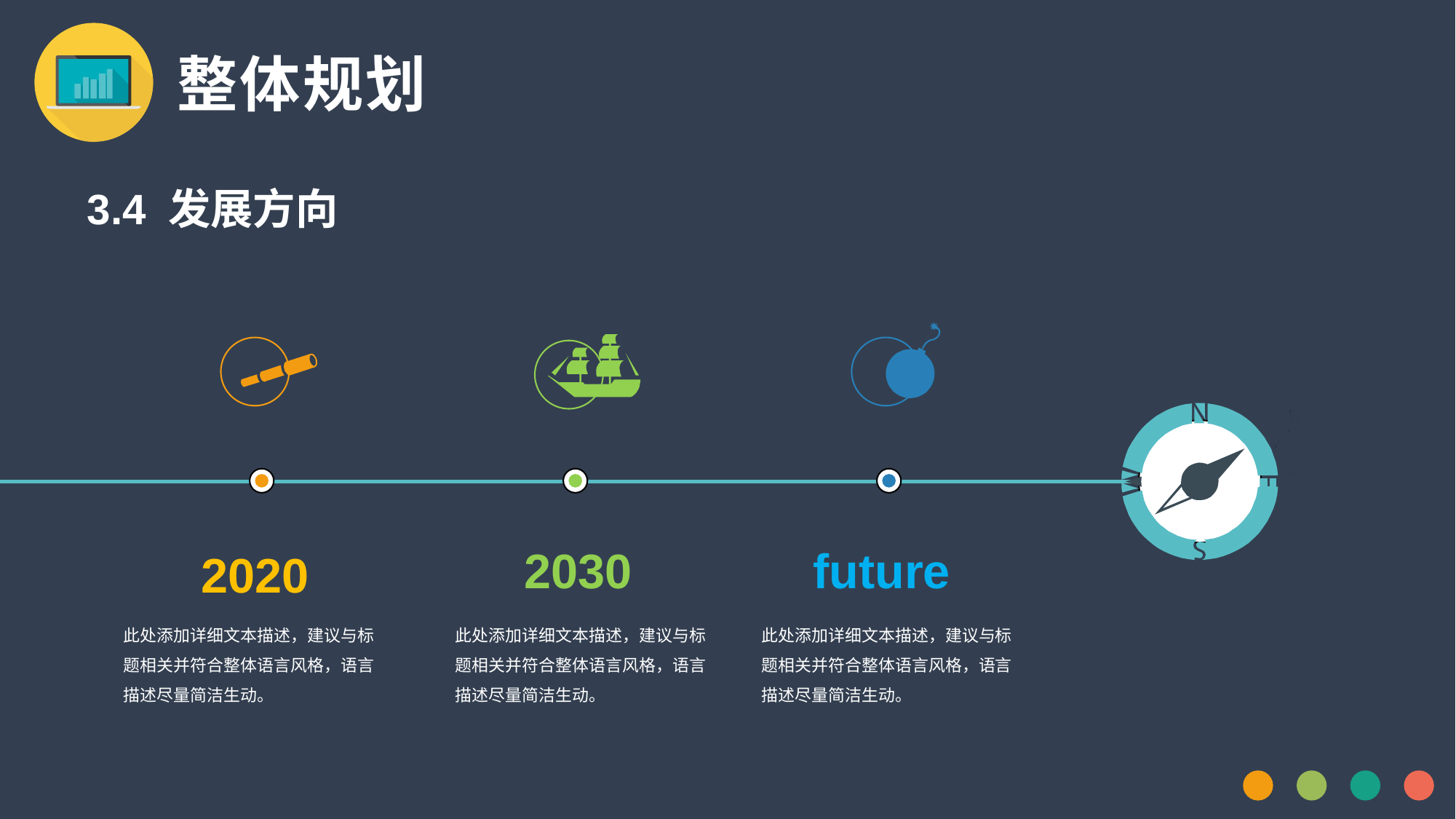

整体规划
3.4 发展方向

2030
此处添加详细文本描述，建议与标题相关并符合整体语言风格，语言描述尽量简洁生动。
future
此处添加详细文本描述，建议与标题相关并符合整体语言风格，语言描述尽量简洁生动。
2020
此处添加详细文本描述，建议与标题相关并符合整体语言风格，语言描述尽量简洁生动。